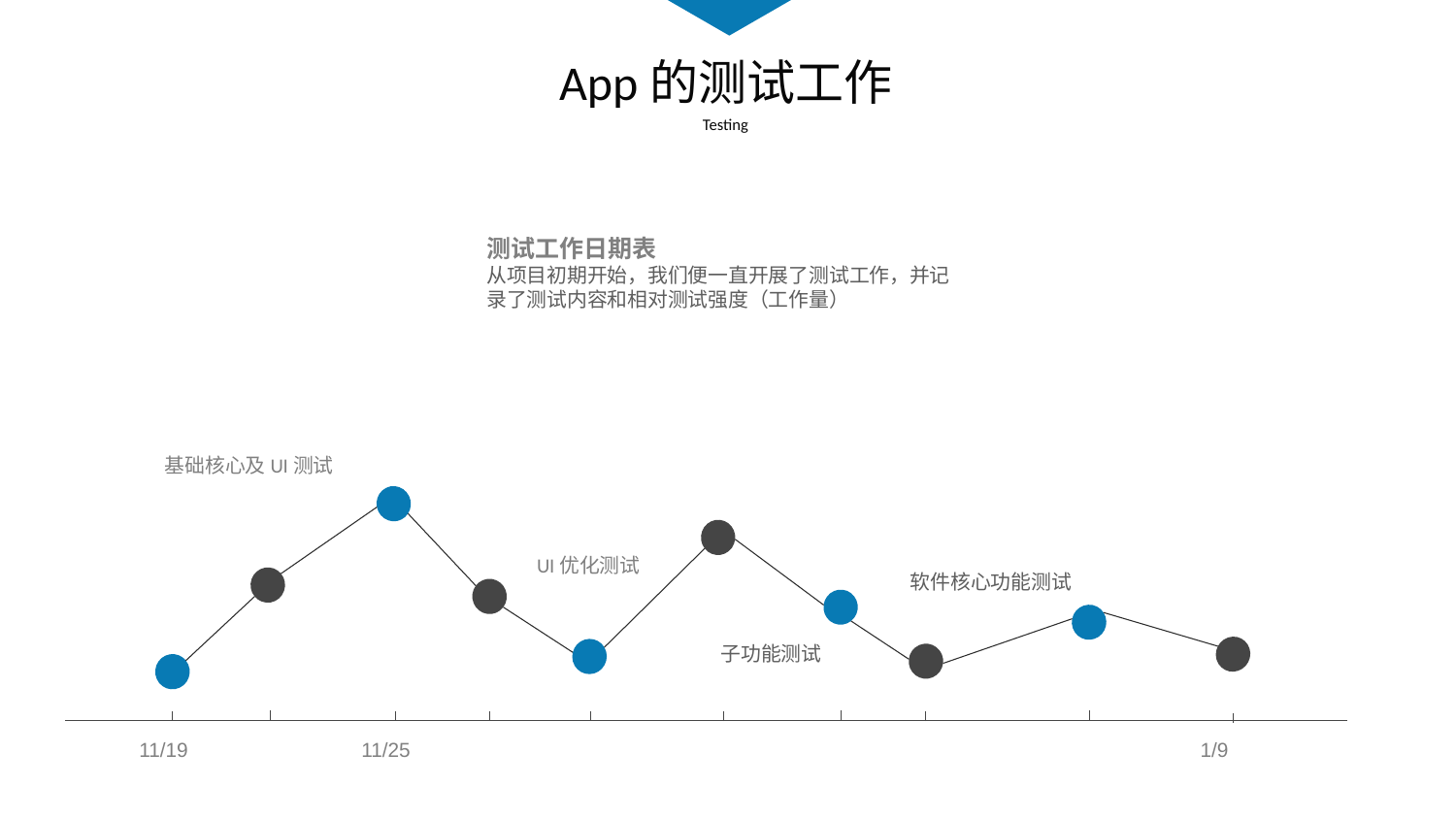

App的测试工作
Testing
测试工作日期表
从项目初期开始，我们便一直开展了测试工作，并记录了测试内容和相对测试强度（工作量）
基础核心及UI测试

UI优化测试
软件核心功能测试

子功能测试

11/19
11/25
1/9